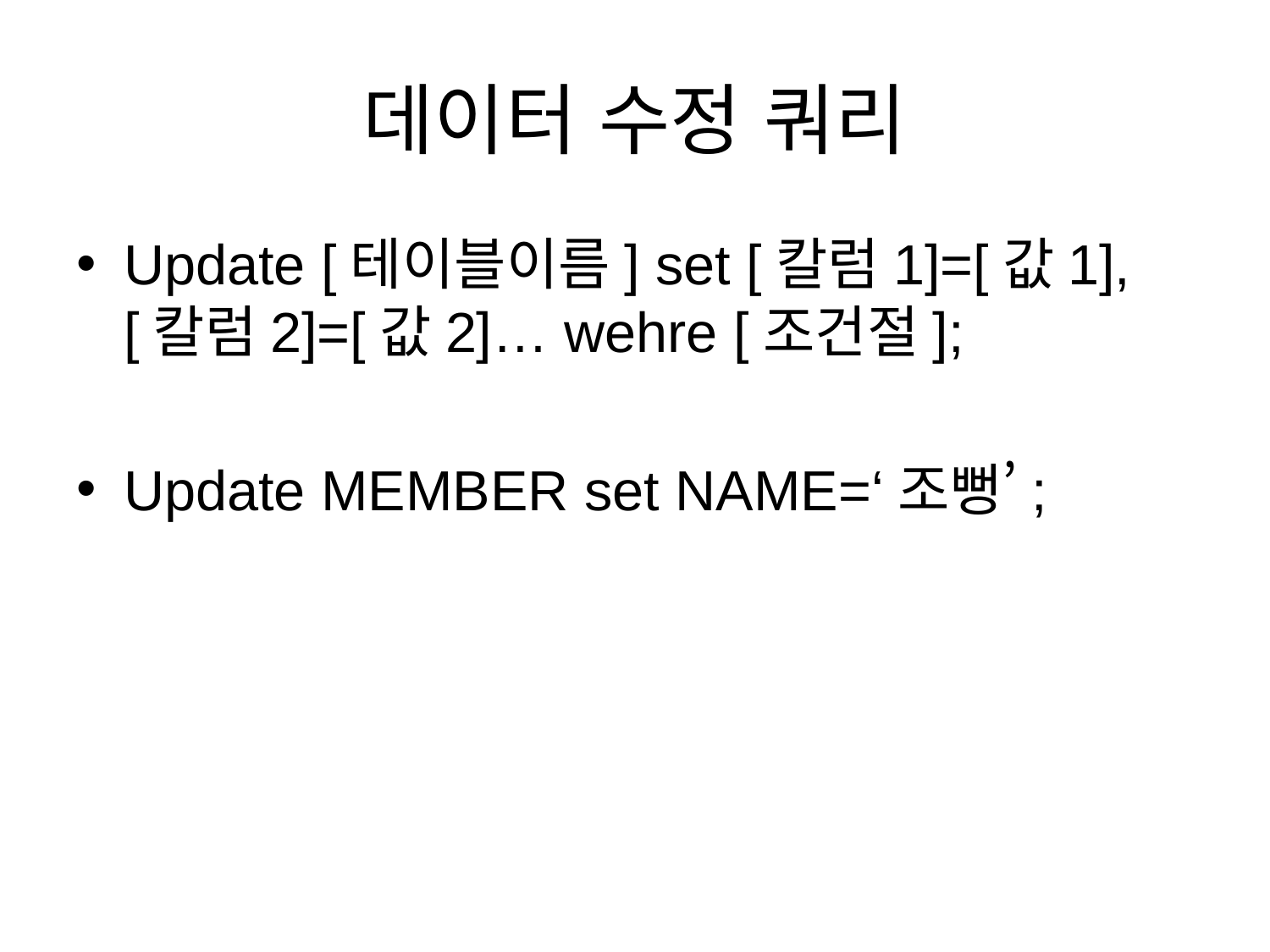

# 데이터 수정 쿼리
Update [테이블이름] set [칼럼1]=[값1],[칼럼2]=[값2]… wehre [조건절];

Update MEMBER set NAME=‘조뻥’;